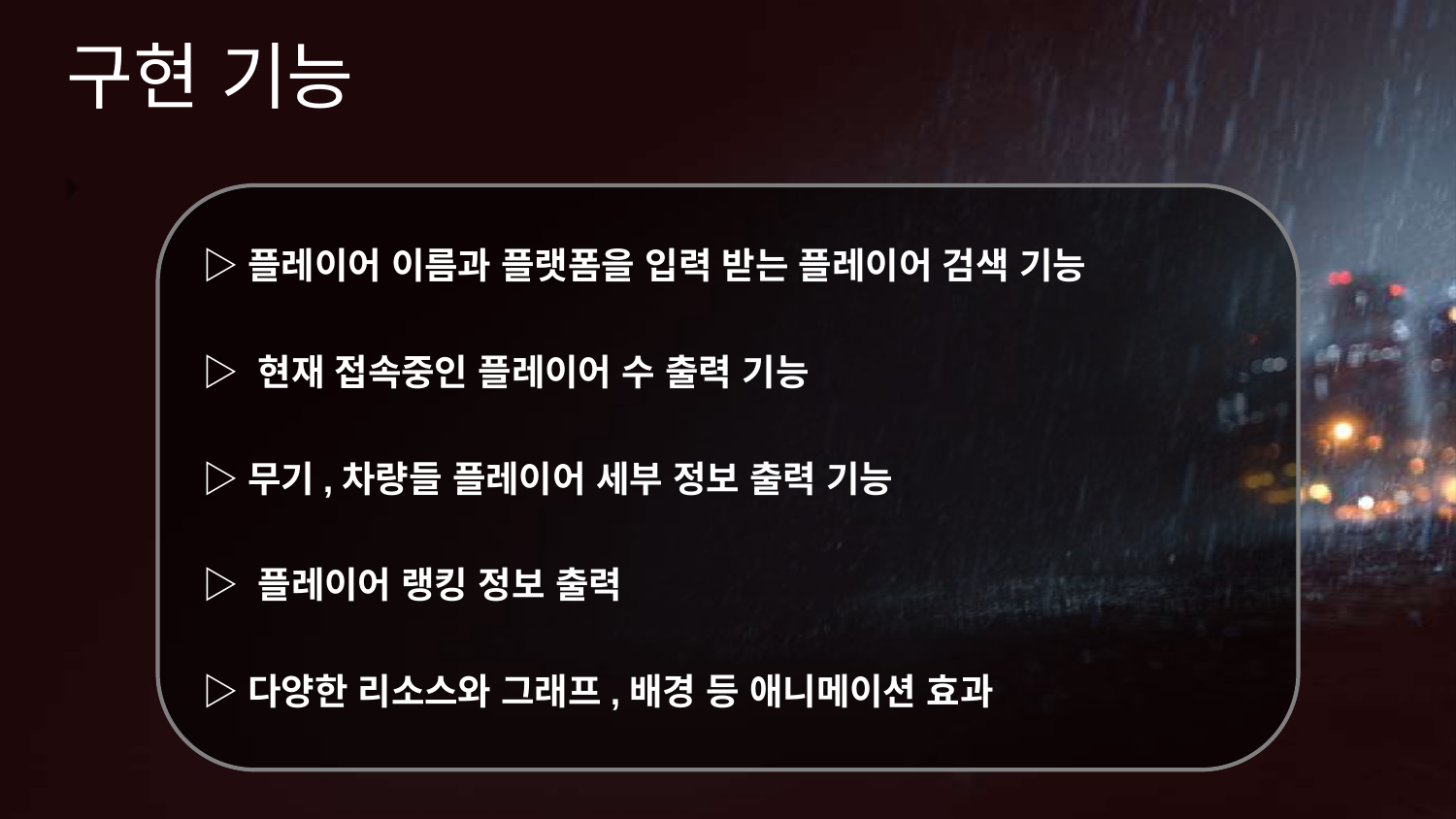

# 구현 기능

▷플레이어 이름과 플랫폼을 입력 받는 플레이어 검색 기능

▷ 현재 접속중인 플레이어 수 출력 기능

▷무기,차량들 플레이어 세부 정보 출력 기능

▷ 플레이어 랭킹 정보 출력

▷다양한 리소스와 그래프,배경 등 애니메이션 효과